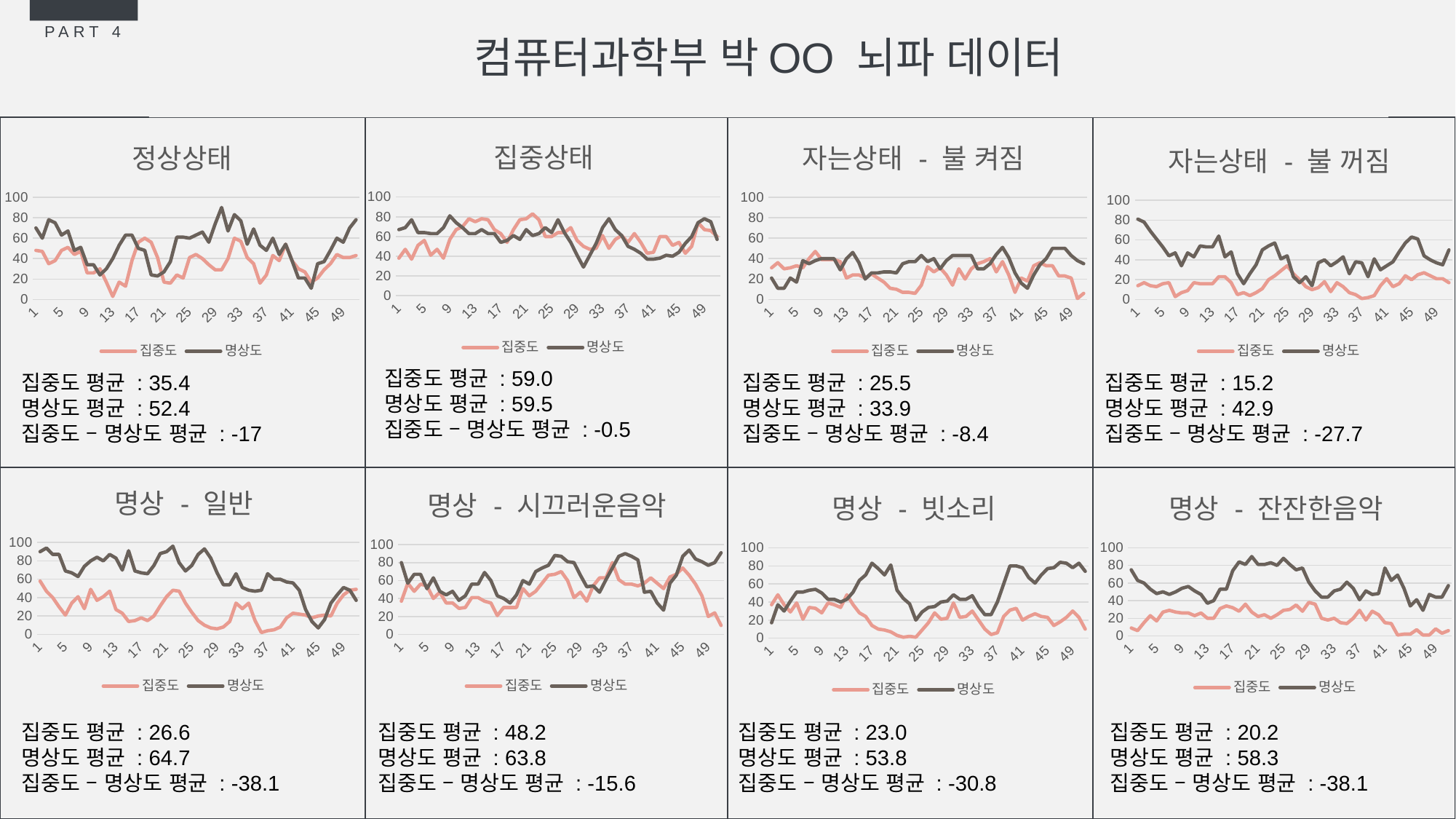

컴퓨터과학부 박OO 뇌파 데이터
PART 4

### Chart: 정상상태

| Category | 집중도 | 명상도 |
|---|---|---|

### Chart: 집중상태

| Category | 집중도 | 명상도 |
|---|---|---|

### Chart: 자는상태 - 불 켜짐

| Category | 집중도 | 명상도 |
|---|---|---|

### Chart: 자는상태 - 불 꺼짐

| Category | 집중도 | 명상도 |
|---|---|---|
집중도 평균 : 59.0
명상도 평균 : 59.5
집중도 – 명상도 평균 : -0.5
집중도 평균 : 35.4
명상도 평균 : 52.4
집중도 – 명상도 평균 : -17
집중도 평균 : 25.5
명상도 평균 : 33.9
집중도 – 명상도 평균 : -8.4
집중도 평균 : 15.2
명상도 평균 : 42.9
집중도 – 명상도 평균 : -27.7

### Chart: 명상 - 일반

| Category | 집중도 | 명상도 |
|---|---|---|

### Chart: 명상 - 시끄러운음악

| Category | 집중도 | 명상도 |
|---|---|---|

### Chart: 명상 - 빗소리

| Category | 집중도 | 명상도 |
|---|---|---|

### Chart: 명상 - 잔잔한음악

| Category | 집중도 | 명상도 |
|---|---|---|
집중도 평균 : 26.6
명상도 평균 : 64.7
집중도 – 명상도 평균 : -38.1
집중도 평균 : 48.2
명상도 평균 : 63.8
집중도 – 명상도 평균 : -15.6
집중도 평균 : 23.0
명상도 평균 : 53.8
집중도 – 명상도 평균 : -30.8
집중도 평균 : 20.2
명상도 평균 : 58.3
집중도 – 명상도 평균 : -38.1